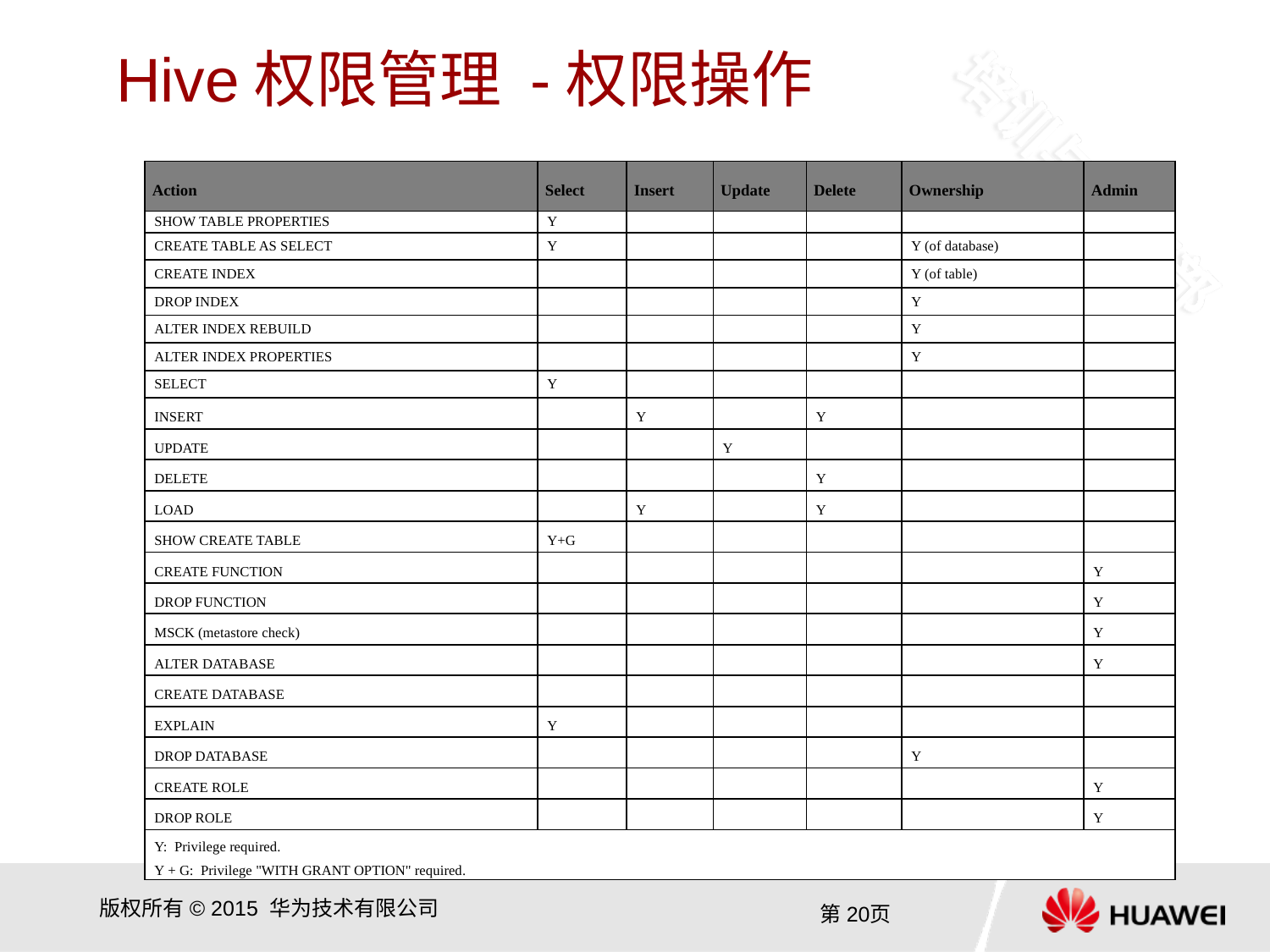

# Hive权限管理 -权限操作
| Action | Select | Insert | Update | Delete | Ownership | Admin |
| --- | --- | --- | --- | --- | --- | --- |
| SHOW TABLE PROPERTIES | Y |  |  |  |  |  |
| CREATE TABLE AS SELECT | Y |  |  |  | Y (of database) |  |
| CREATE INDEX |  |  |  |  | Y (of table) |  |
| DROP INDEX |  |  |  |  | Y |  |
| ALTER INDEX REBUILD |  |  |  |  | Y |  |
| ALTER INDEX PROPERTIES |  |  |  |  | Y |  |
| SELECT | Y |  |  |  |  |  |
| INSERT |  | Y |  | Y |  |  |
| UPDATE |  |  | Y |  |  |  |
| DELETE |  |  |  | Y |  |  |
| LOAD |  | Y |  | Y |  |  |
| SHOW CREATE TABLE | Y+G |  |  |  |  |  |
| CREATE FUNCTION |  |  |  |  |  | Y |
| DROP FUNCTION |  |  |  |  |  | Y |
| MSCK (metastore check) |  |  |  |  |  | Y |
| ALTER DATABASE |  |  |  |  |  | Y |
| CREATE DATABASE |  |  |  |  |  |  |
| EXPLAIN | Y |  |  |  |  |  |
| DROP DATABASE |  |  |  |  | Y |  |
| CREATE ROLE |  |  |  |  |  | Y |
| DROP ROLE |  |  |  |  |  | Y |
| Y: Privilege required. Y + G: Privilege "WITH GRANT OPTION" required. |  |  |  |  |  |  |